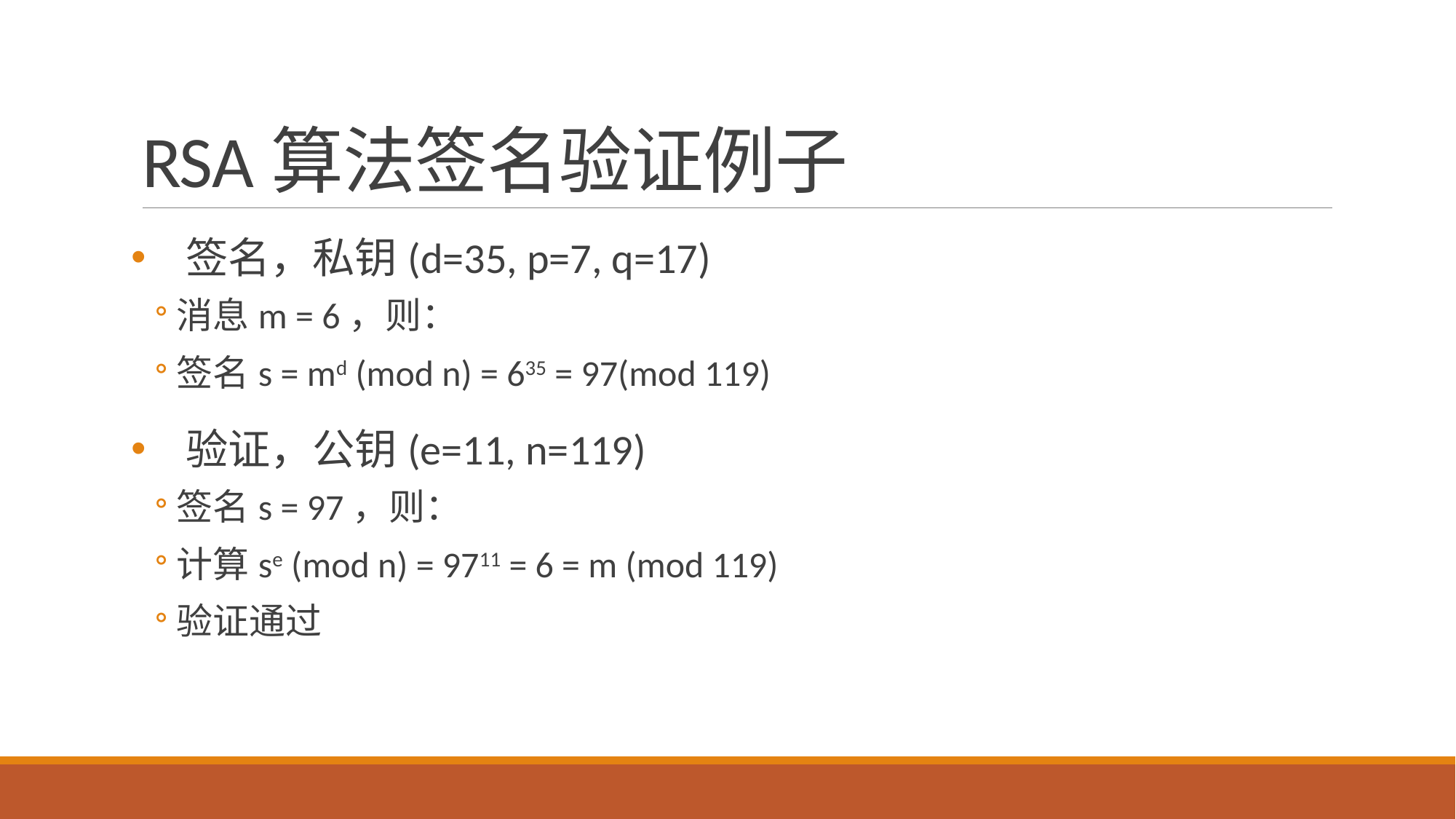

# RSA算法签名验证例子
签名，私钥(d=35, p=7, q=17)
消息m = 6，则：
签名s = md (mod n) = 635 = 97(mod 119)
验证，公钥(e=11, n=119)
签名s = 97，则：
计算se (mod n) = 9711 = 6 = m (mod 119)
验证通过